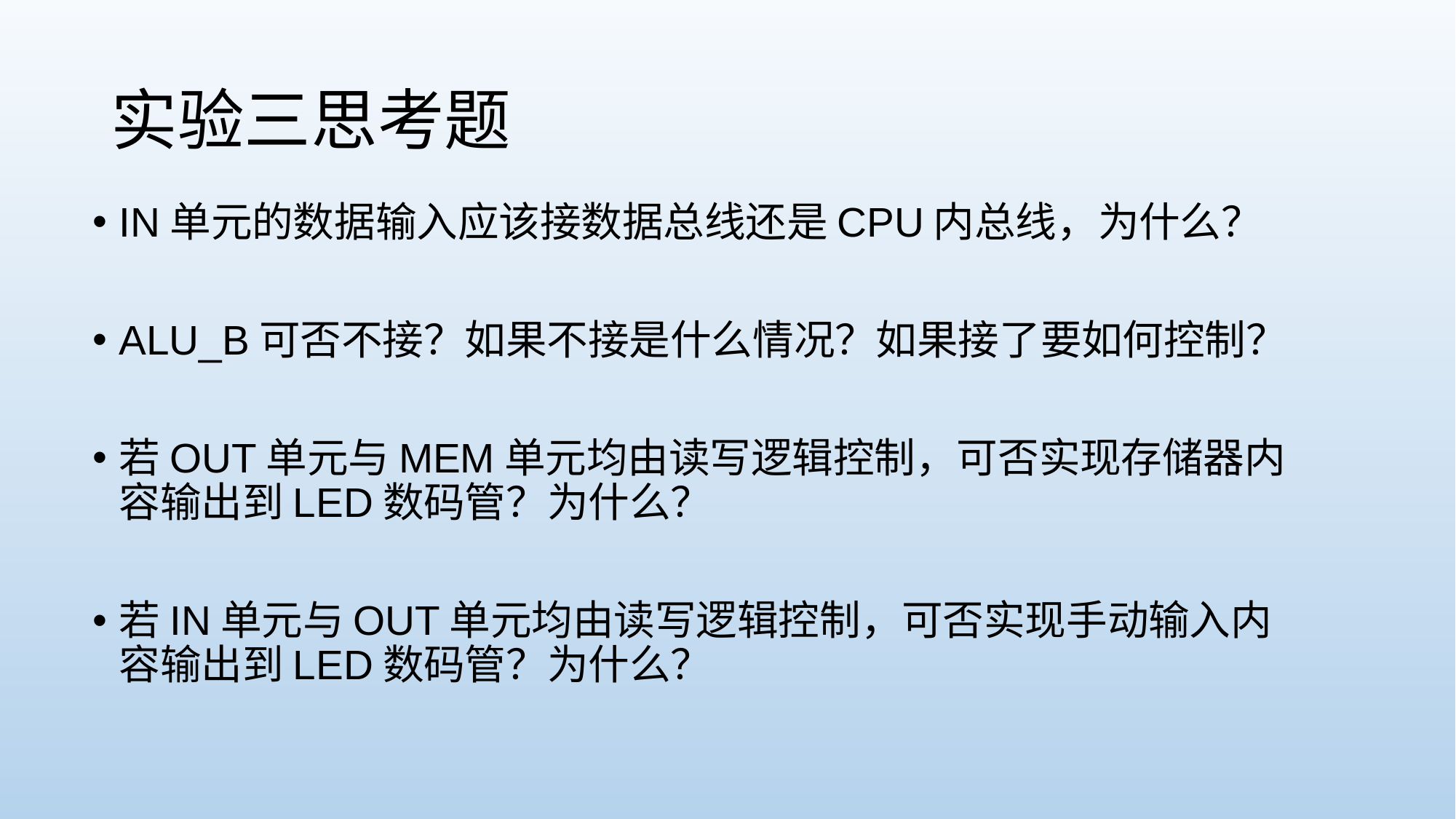

# 实验三思考题
IN单元的数据输入应该接数据总线还是CPU内总线，为什么？

ALU_B可否不接？如果不接是什么情况？如果接了要如何控制？

若OUT单元与MEM单元均由读写逻辑控制，可否实现存储器内容输出到LED数码管？为什么？

若IN单元与OUT单元均由读写逻辑控制，可否实现手动输入内容输出到LED数码管？为什么？